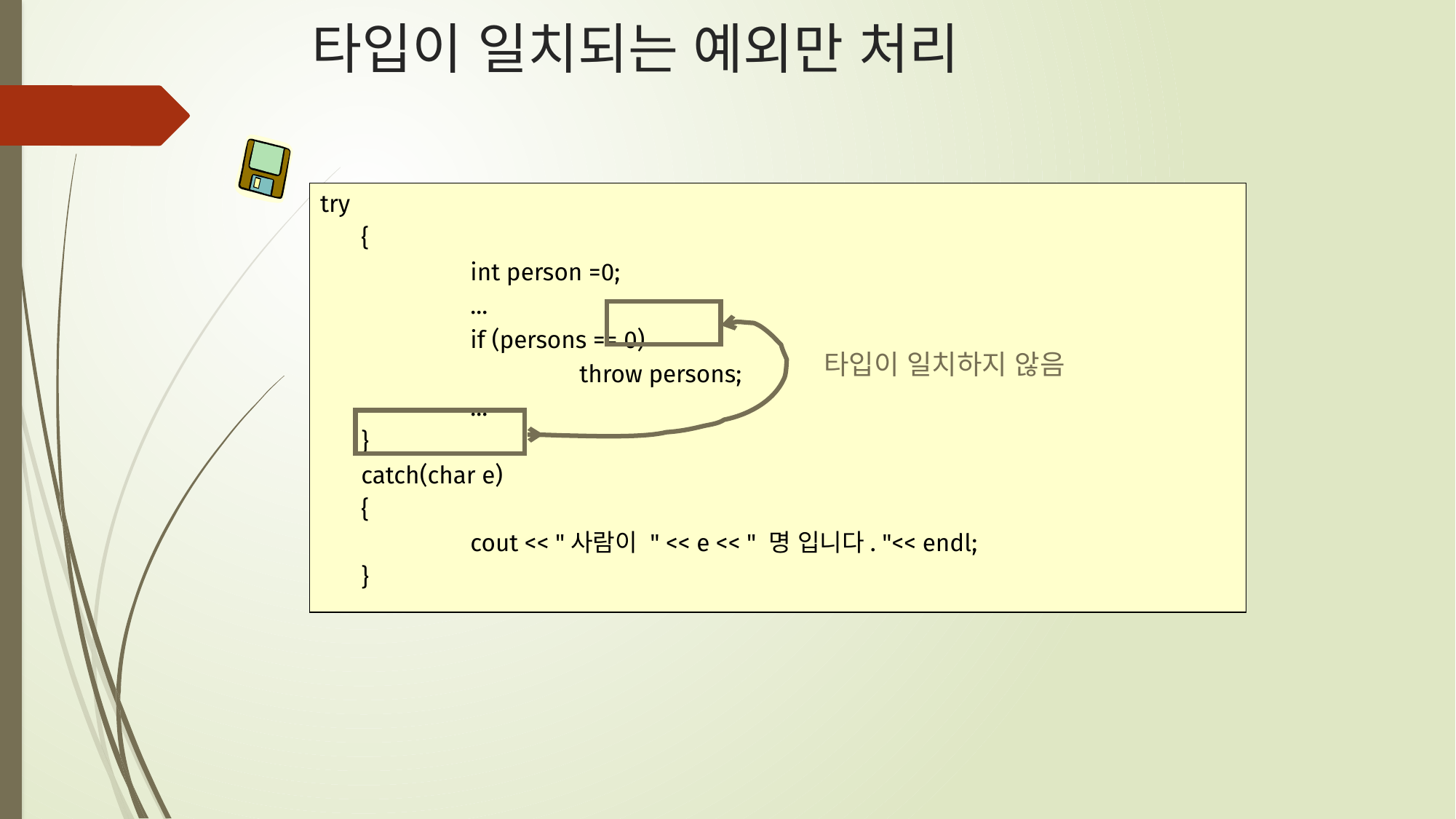

# 타입이 일치되는 예외만 처리

try
	{
		int person =0;
		...
		if (persons == 0)
			throw persons;
		...
	}
	catch(char e)
	{
		cout << "사람이 " << e << " 명 입니다. "<< endl;
	}

타입이 일치하지 않음